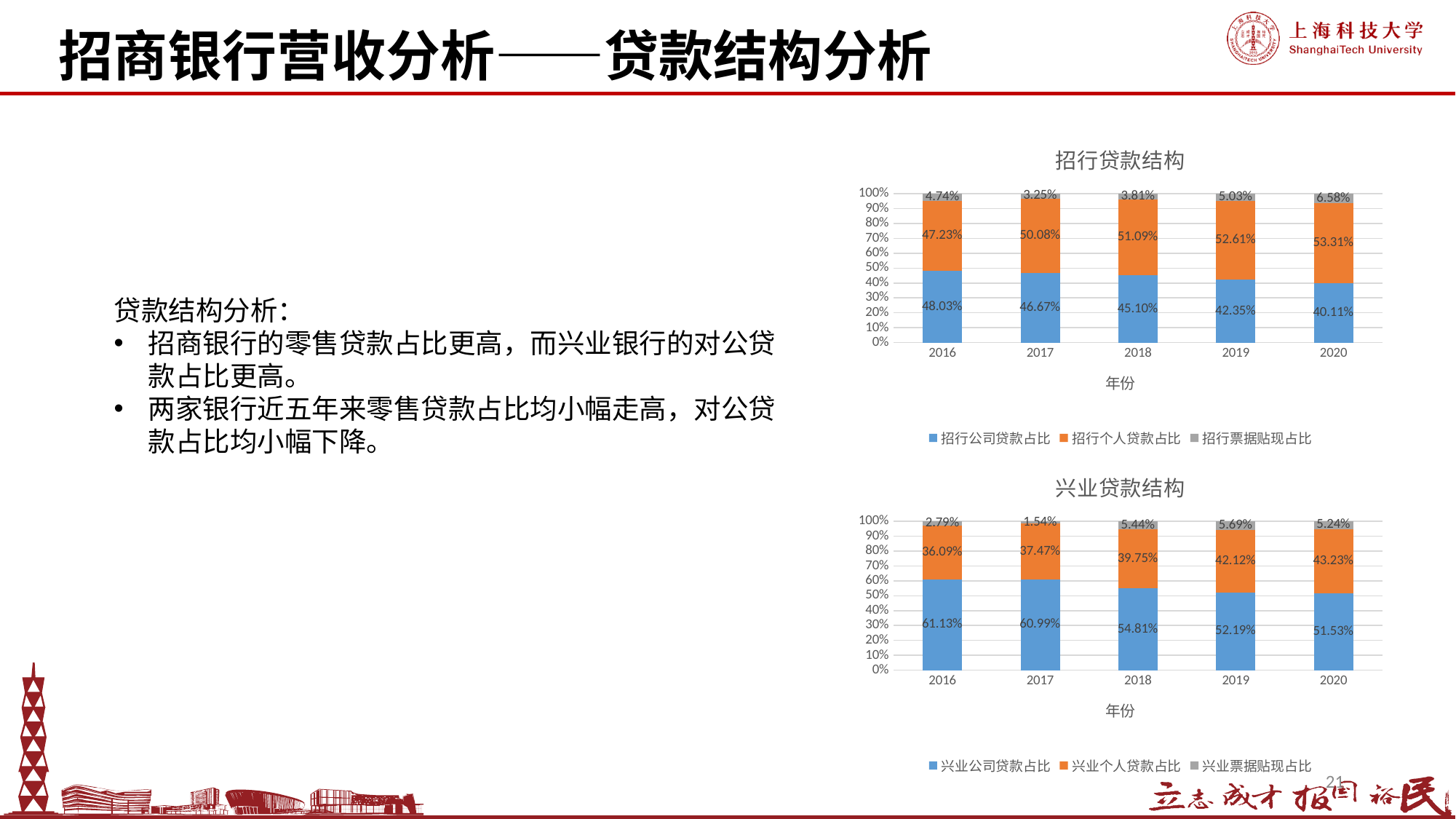

招商银行营收分析——贷款结构分析

### Chart: 招行贷款结构

| Category | 招行公司贷款占比 | 招行个人贷款占比 | 招行票据贴现占比 |
|---|---|---|---|
| 2016 | 0.4803 | 0.47229999999999994 | 0.047400000000000005 |
| 2017 | 0.4667 | 0.5008 | 0.0325 |
| 2018 | 0.451 | 0.5109 | 0.0381 |
| 2019 | 0.4235 | 0.5261 | 0.050300000000000004 |
| 2020 | 0.4011 | 0.5331 | 0.0658 |
贷款结构分析：
招商银行的零售贷款占比更高，而兴业银行的对公贷款占比更高。
两家银行近五年来零售贷款占比均小幅走高，对公贷款占比均小幅下降。

### Chart: 兴业贷款结构

| Category | 兴业公司贷款占比 | 兴业个人贷款占比 | 兴业票据贴现占比 |
|---|---|---|---|
| 2016 | 0.6113000000000001 | 0.36090000000000005 | 0.0279 |
| 2017 | 0.6099 | 0.3747 | 0.0154 |
| 2018 | 0.5481 | 0.3975 | 0.054400000000000004 |
| 2019 | 0.5219 | 0.42119999999999996 | 0.056900000000000006 |
| 2020 | 0.5153 | 0.43229999999999996 | 0.0524 |
21